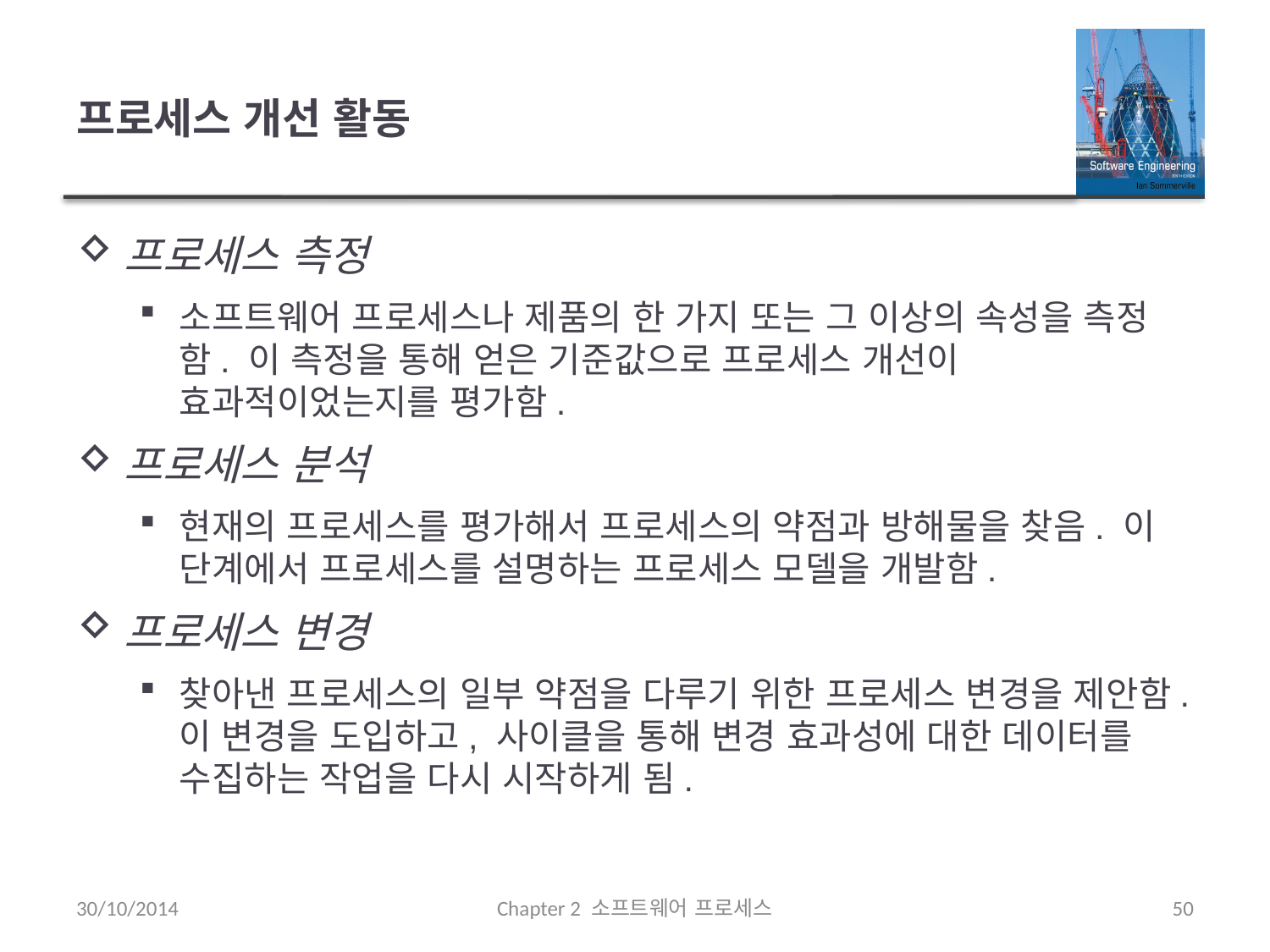

# 프로세스 개선 활동
프로세스 측정
소프트웨어 프로세스나 제품의 한 가지 또는 그 이상의 속성을 측정함. 이 측정을 통해 얻은 기준값으로 프로세스 개선이 효과적이었는지를 평가함.
프로세스 분석
현재의 프로세스를 평가해서 프로세스의 약점과 방해물을 찾음. 이 단계에서 프로세스를 설명하는 프로세스 모델을 개발함.
프로세스 변경
찾아낸 프로세스의 일부 약점을 다루기 위한 프로세스 변경을 제안함. 이 변경을 도입하고, 사이클을 통해 변경 효과성에 대한 데이터를 수집하는 작업을 다시 시작하게 됨.
30/10/2014
Chapter 2 소프트웨어 프로세스
50